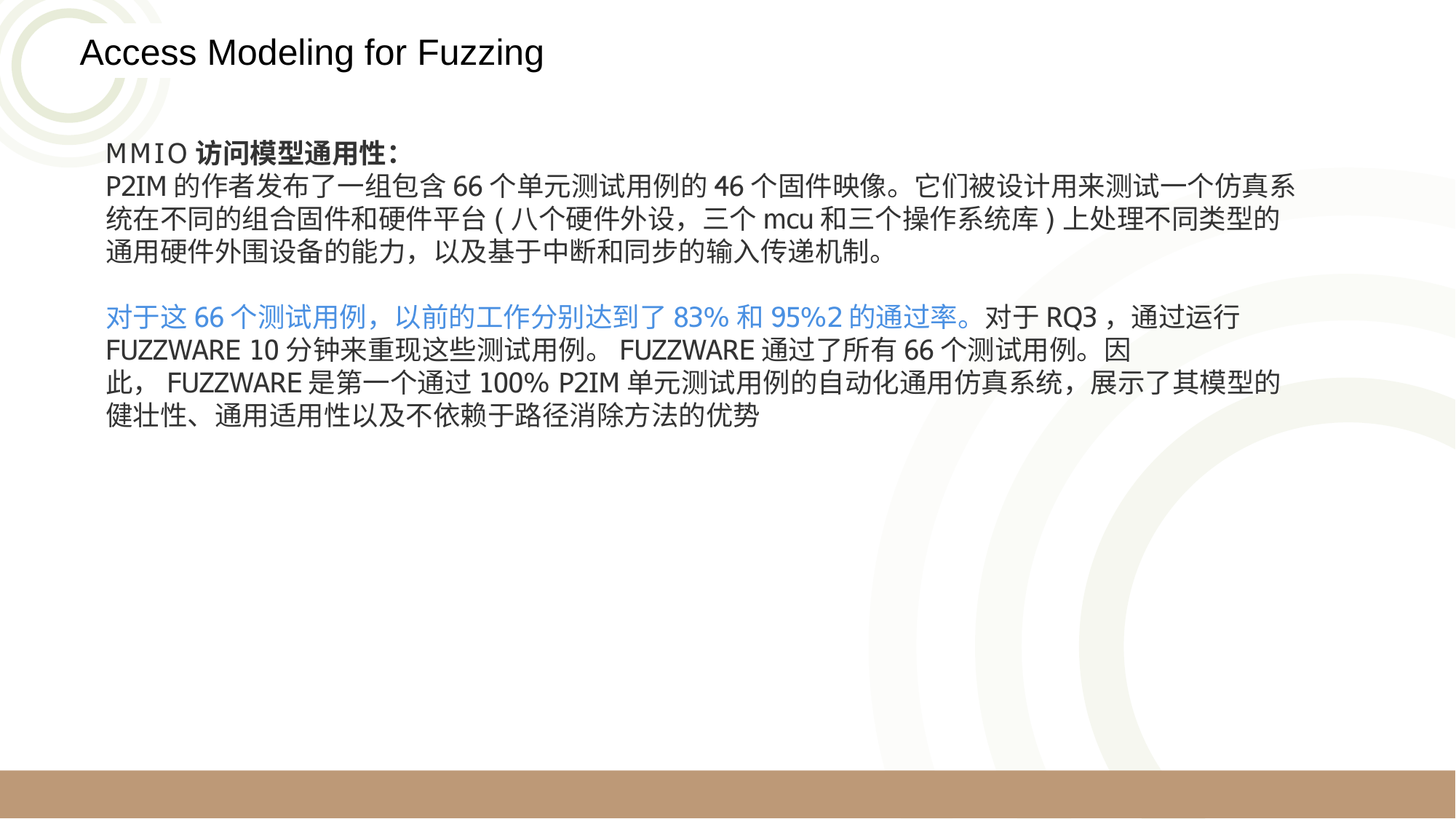

Access Modeling for Fuzzing
MMIO访问模型通用性：
P2IM的作者发布了一组包含66个单元测试用例的46个固件映像。它们被设计用来测试一个仿真系统在不同的组合固件和硬件平台(八个硬件外设，三个mcu和三个操作系统库)上处理不同类型的通用硬件外围设备的能力，以及基于中断和同步的输入传递机制。

对于这66个测试用例，以前的工作分别达到了83%和95%2的通过率。对于RQ3，通过运行FUZZWARE 10分钟来重现这些测试用例。FUZZWARE通过了所有66个测试用例。因此，FUZZWARE是第一个通过100% P2IM单元测试用例的自动化通用仿真系统，展示了其模型的健壮性、通用适用性以及不依赖于路径消除方法的优势